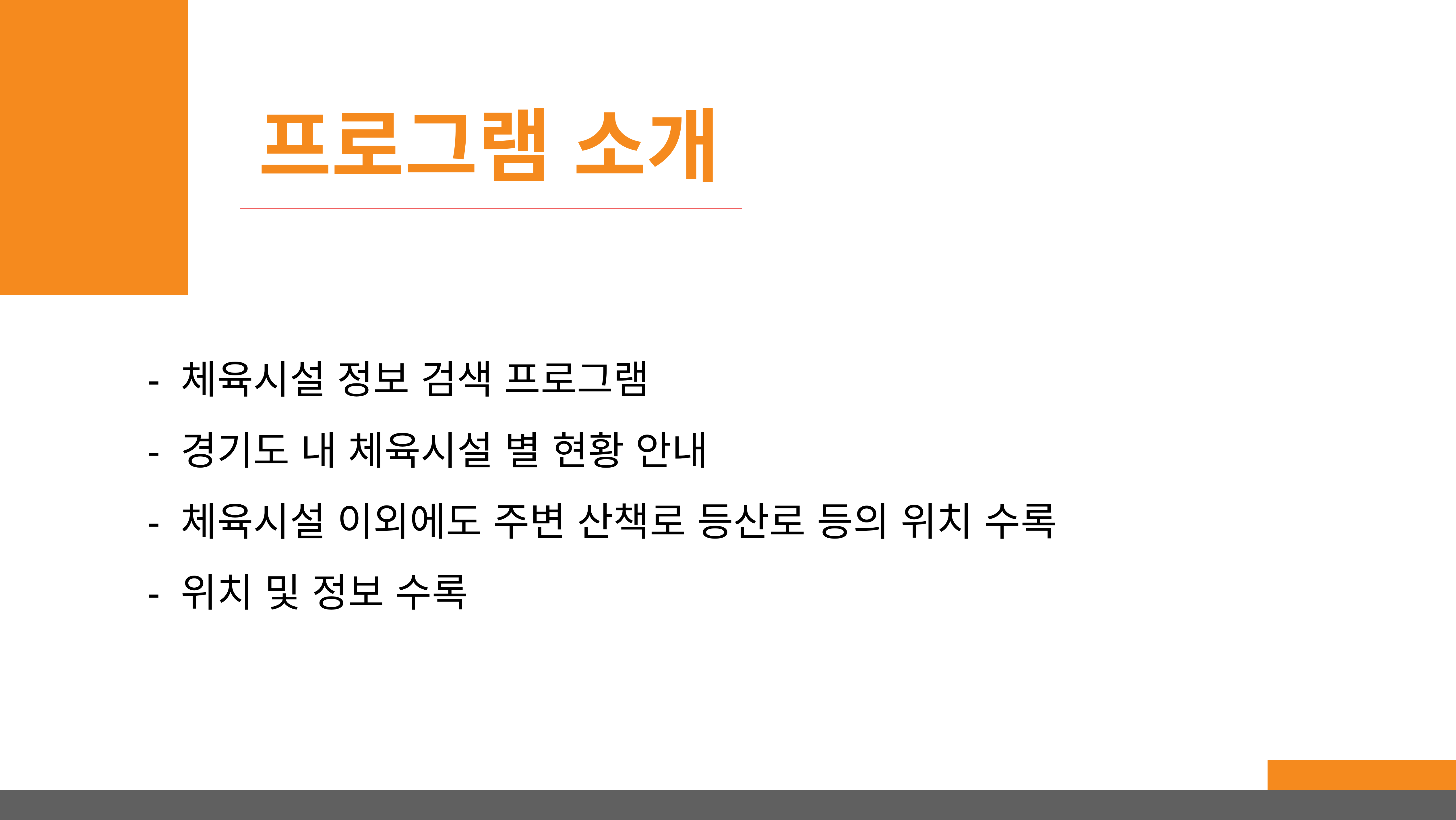

프로그램 소개

 - 체육시설 정보 검색 프로그램
 - 경기도 내 체육시설 별 현황 안내
 - 체육시설 이외에도 주변 산책로 등산로 등의 위치 수록
 - 위치 및 정보 수록